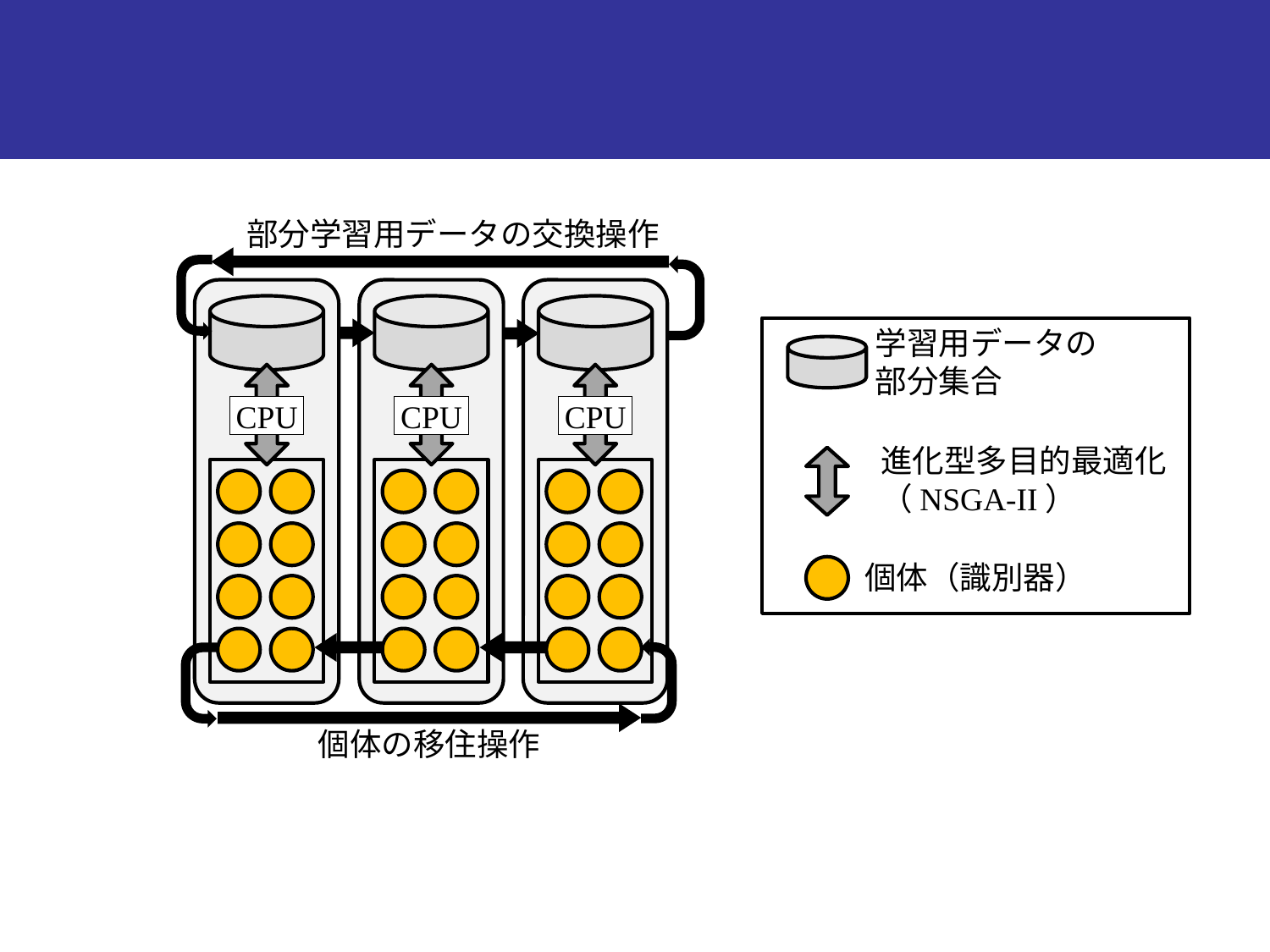

部分学習用データの交換操作

CPU

CPU

CPU

個体の移住操作
学習用データの
部分集合

進化型多目的最適化
（NSGA-II）

個体（識別器）